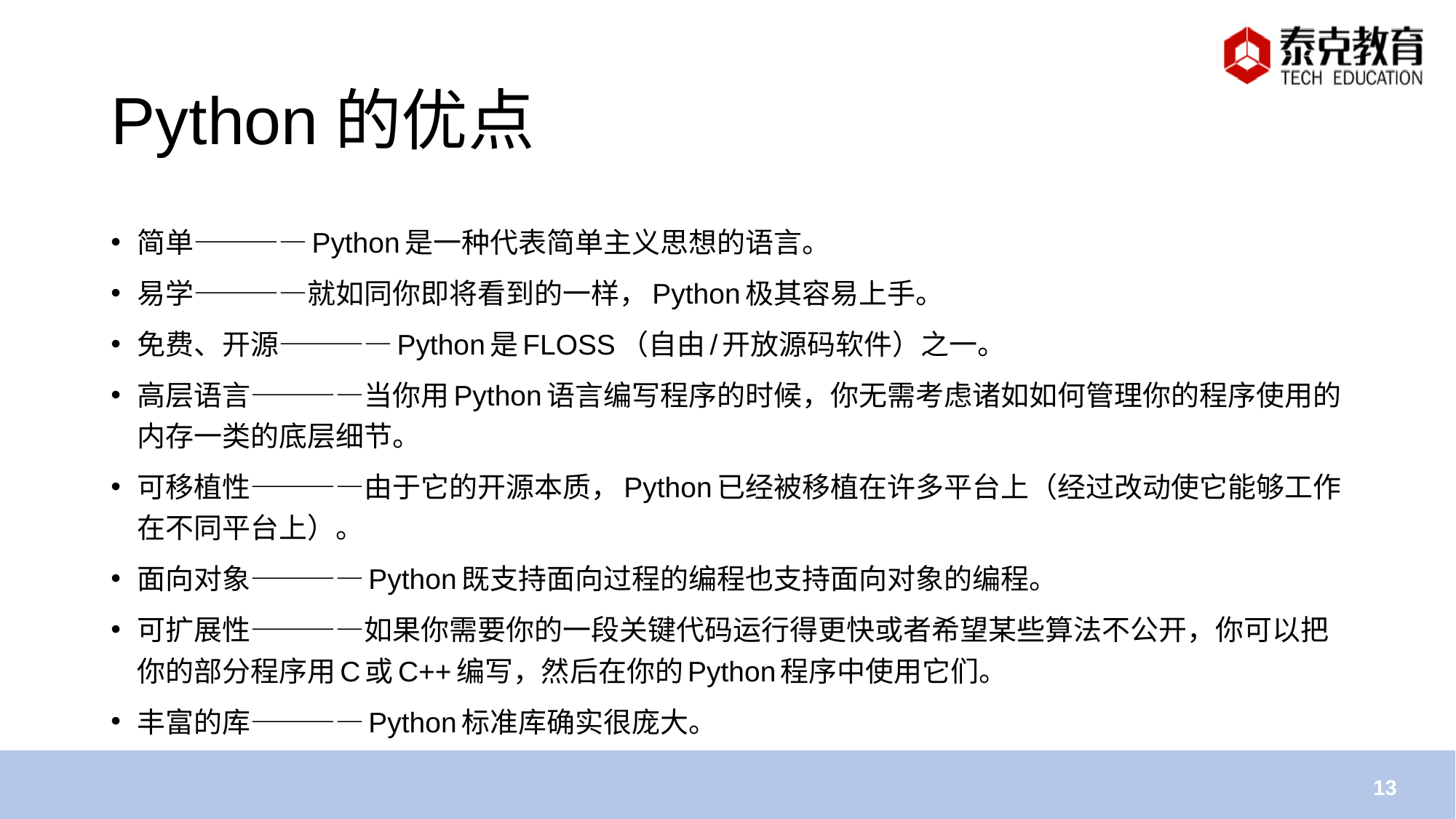

# Python的优点
简单————Python是一种代表简单主义思想的语言。
易学————就如同你即将看到的一样，Python极其容易上手。
免费、开源————Python是FLOSS（自由/开放源码软件）之一。
高层语言————当你用Python语言编写程序的时候，你无需考虑诸如如何管理你的程序使用的内存一类的底层细节。
可移植性————由于它的开源本质，Python已经被移植在许多平台上（经过改动使它能够工作在不同平台上）。
面向对象————Python既支持面向过程的编程也支持面向对象的编程。
可扩展性————如果你需要你的一段关键代码运行得更快或者希望某些算法不公开，你可以把你的部分程序用C或C++编写，然后在你的Python程序中使用它们。
丰富的库————Python标准库确实很庞大。
13